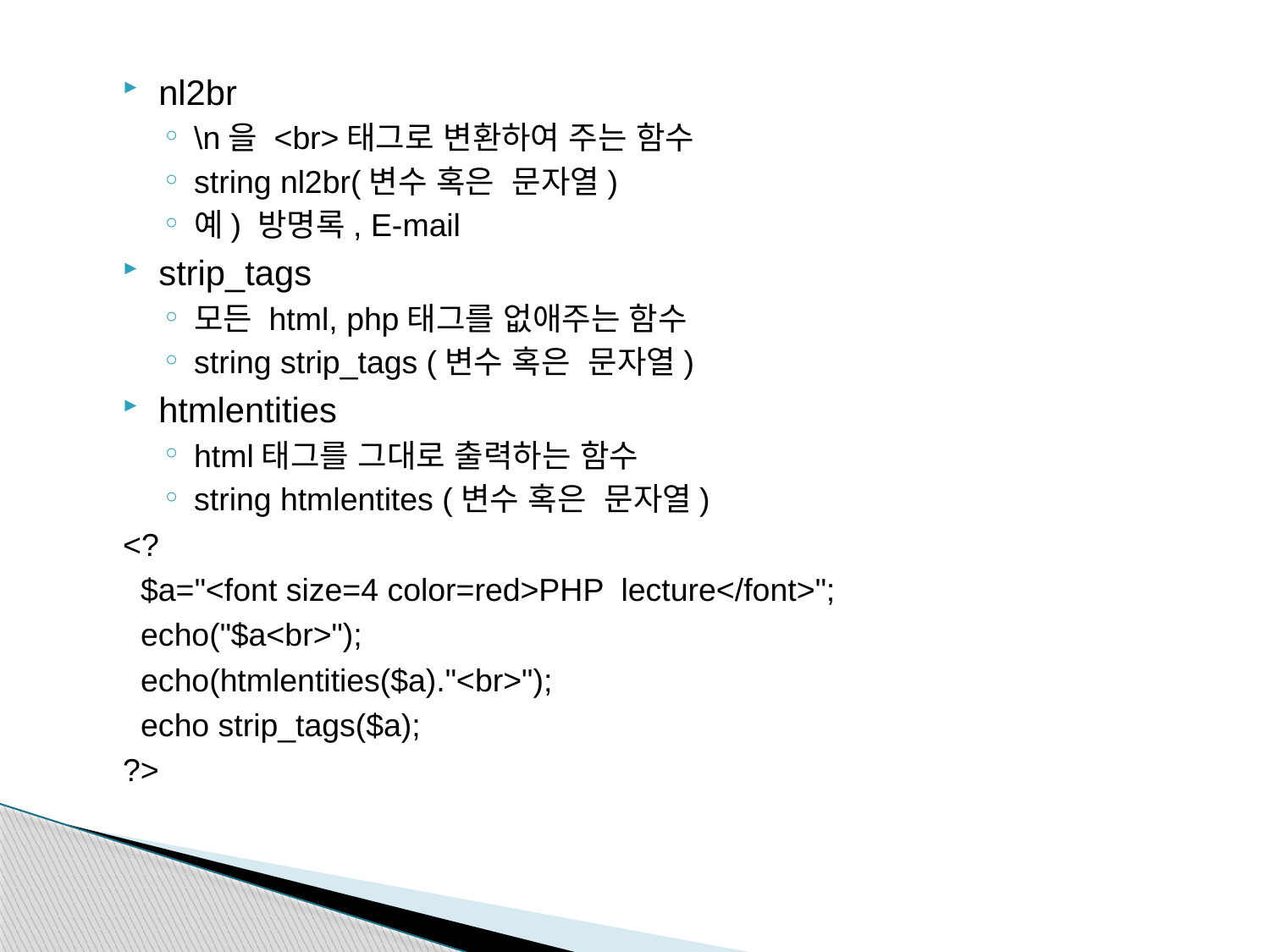

nl2br
\n을 <br>태그로 변환하여 주는 함수
string nl2br(변수 혹은  문자열)
예) 방명록, E-mail
strip_tags
모든 html, php태그를 없애주는 함수
string strip_tags (변수 혹은  문자열)
htmlentities
html태그를 그대로 출력하는 함수
string htmlentites (변수 혹은  문자열)
<?
  $a="<font size=4 color=red>PHP  lecture</font>";
  echo("$a<br>");
  echo(htmlentities($a)."<br>");
  echo strip_tags($a);
?>